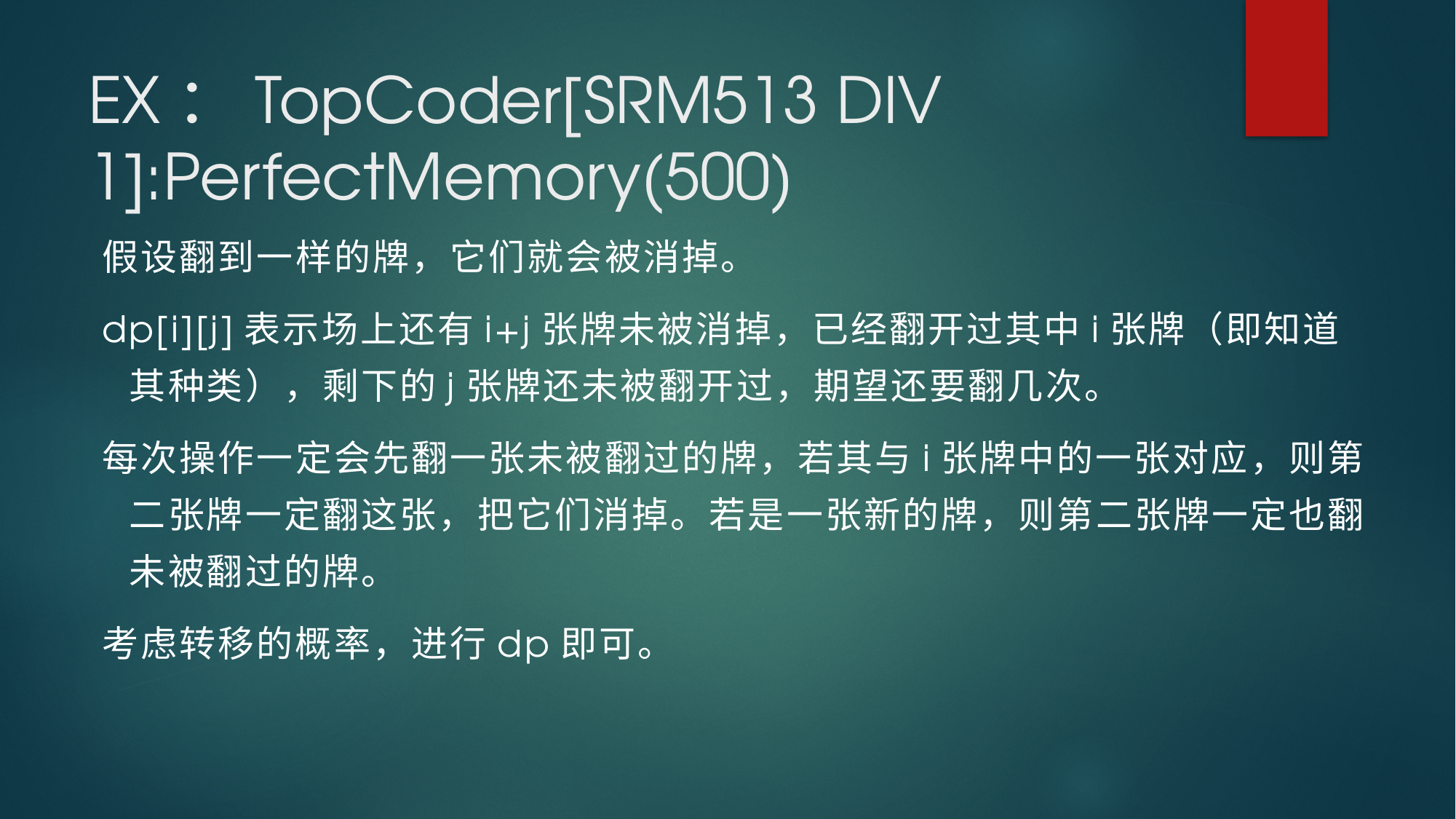

# EX：TopCoder[SRM513 DIV 1]:PerfectMemory(500)
假设翻到一样的牌，它们就会被消掉。
dp[i][j]表示场上还有i+j张牌未被消掉，已经翻开过其中i张牌（即知道其种类），剩下的j张牌还未被翻开过，期望还要翻几次。
每次操作一定会先翻一张未被翻过的牌，若其与i张牌中的一张对应，则第二张牌一定翻这张，把它们消掉。若是一张新的牌，则第二张牌一定也翻未被翻过的牌。
考虑转移的概率，进行dp即可。